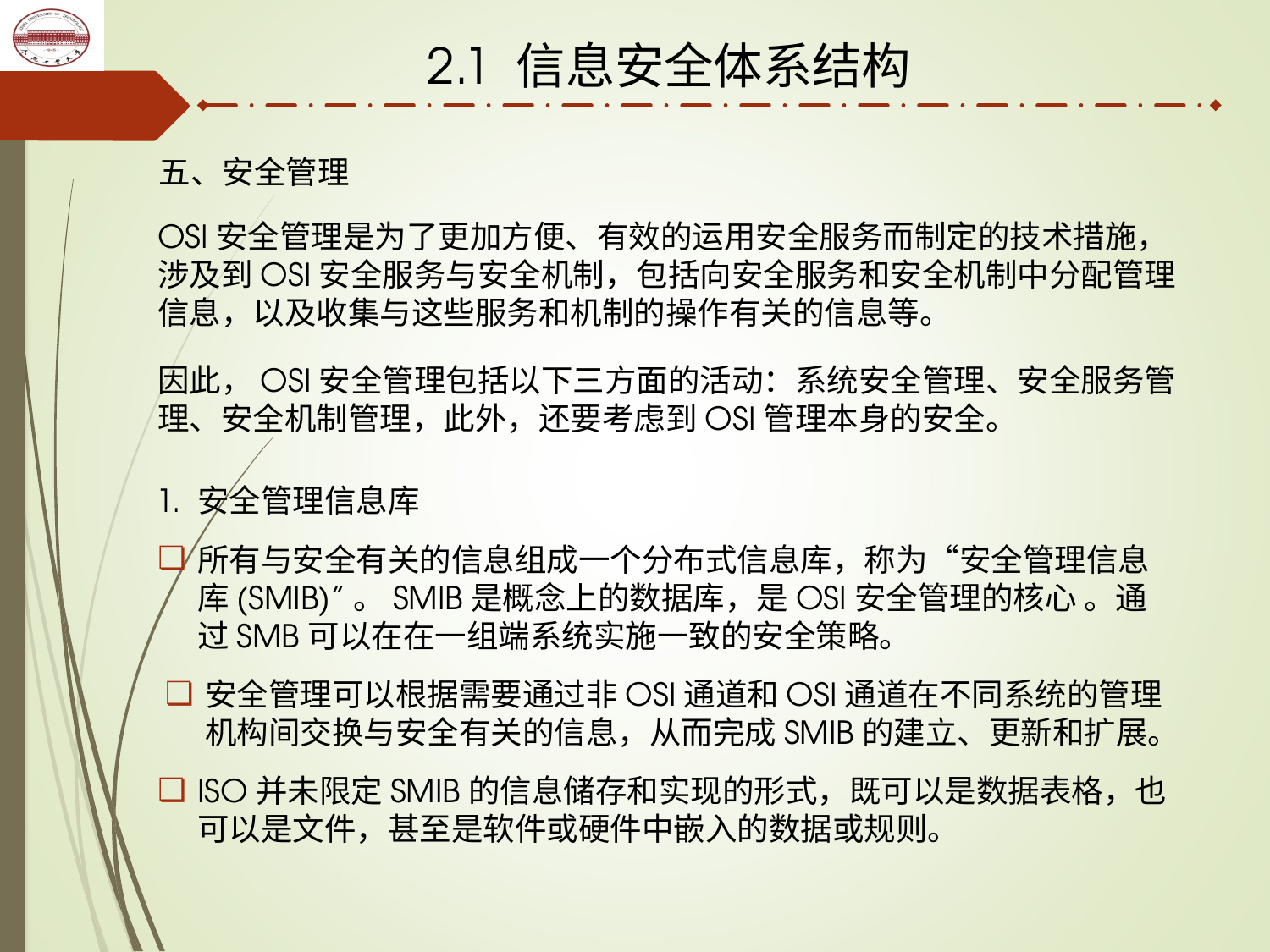

2.1 信息安全体系结构
五、安全管理
OSI安全管理是为了更加方便、有效的运用安全服务而制定的技术措施，涉及到OSI安全服务与安全机制，包括向安全服务和安全机制中分配管理信息，以及收集与这些服务和机制的操作有关的信息等。
因此，OSI安全管理包括以下三方面的活动：系统安全管理、安全服务管理、安全机制管理，此外，还要考虑到OSI管理本身的安全。
1. 安全管理信息库
所有与安全有关的信息组成一个分布式信息库，称为“安全管理信息库(SMIB)”。SMIB是概念上的数据库，是OSI安全管理的核心 。通过SMB可以在在一组端系统实施一致的安全策略。
安全管理可以根据需要通过非OSI通道和OSI通道在不同系统的管理机构间交换与安全有关的信息，从而完成SMIB的建立、更新和扩展。
ISO并未限定SMIB的信息储存和实现的形式，既可以是数据表格，也可以是文件，甚至是软件或硬件中嵌入的数据或规则。